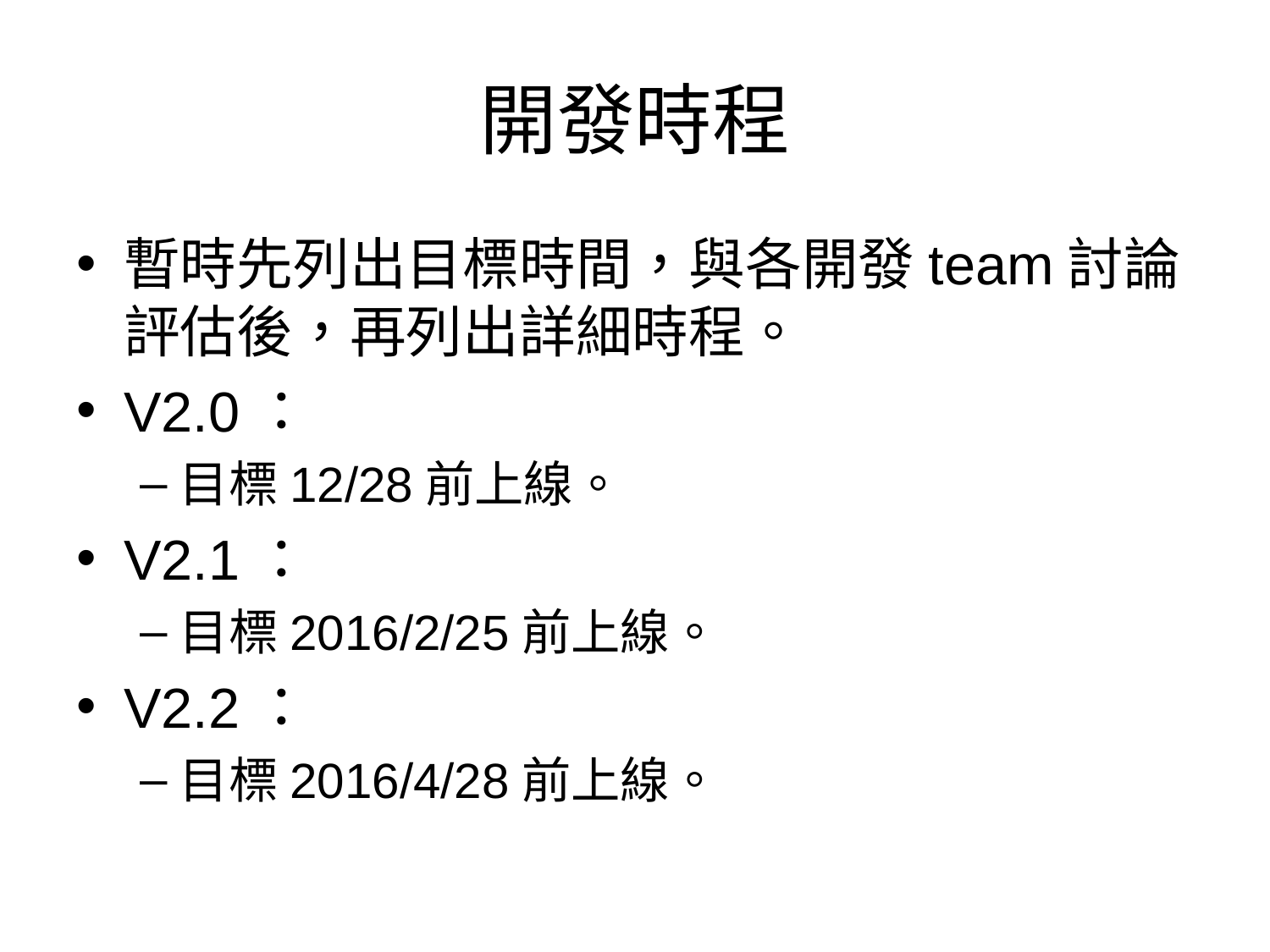

# 開發時程
暫時先列出目標時間，與各開發team討論評估後，再列出詳細時程。
V2.0：
目標12/28前上線。
V2.1：
目標2016/2/25前上線。
V2.2：
目標2016/4/28前上線。